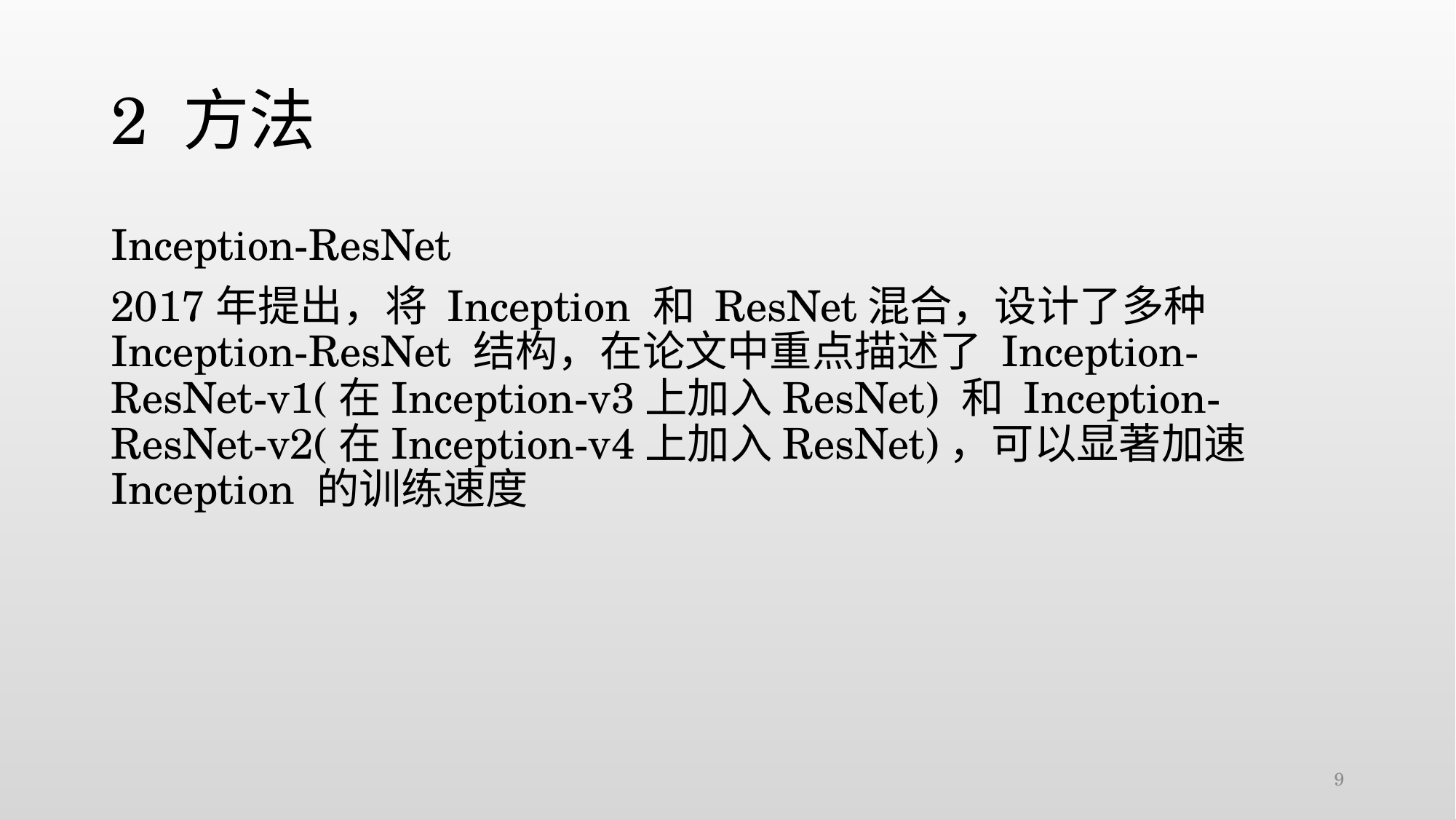

# 2 方法
Inception-ResNet
2017年提出，将 Inception 和 ResNet混合，设计了多种 Inception-ResNet 结构，在论文中重点描述了 Inception-ResNet-v1(在Inception-v3上加入ResNet) 和 Inception-ResNet-v2(在Inception-v4上加入ResNet)，可以显著加速 Inception 的训练速度
9